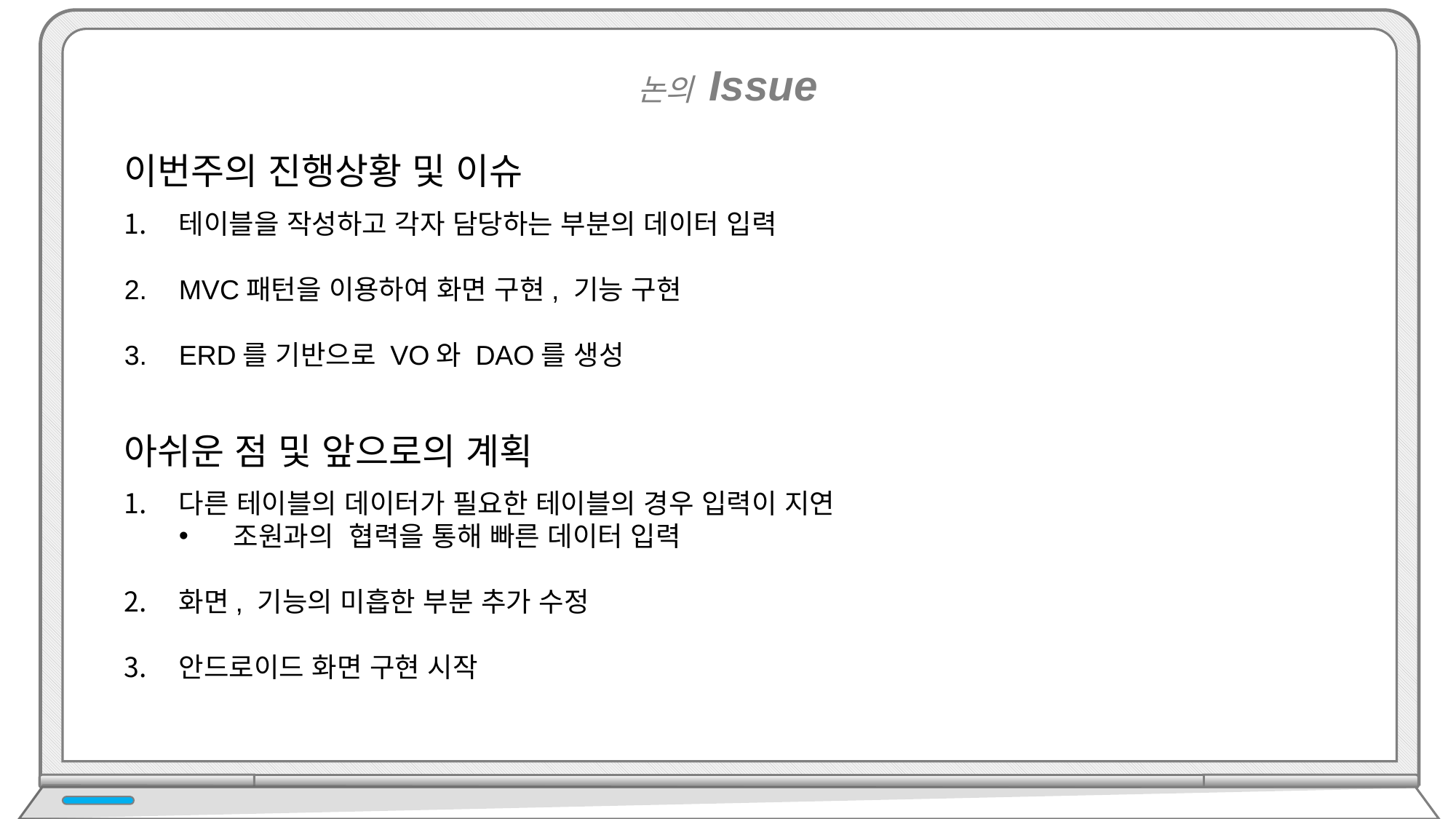

논의 Issue
이번주의 진행상황 및 이슈
테이블을 작성하고 각자 담당하는 부분의 데이터 입력

MVC패턴을 이용하여 화면 구현, 기능 구현

ERD를 기반으로 VO와 DAO를 생성

아쉬운 점 및 앞으로의 계획
다른 테이블의 데이터가 필요한 테이블의 경우 입력이 지연
조원과의  협력을 통해 빠른 데이터 입력

화면, 기능의 미흡한 부분 추가 수정

안드로이드 화면 구현 시작